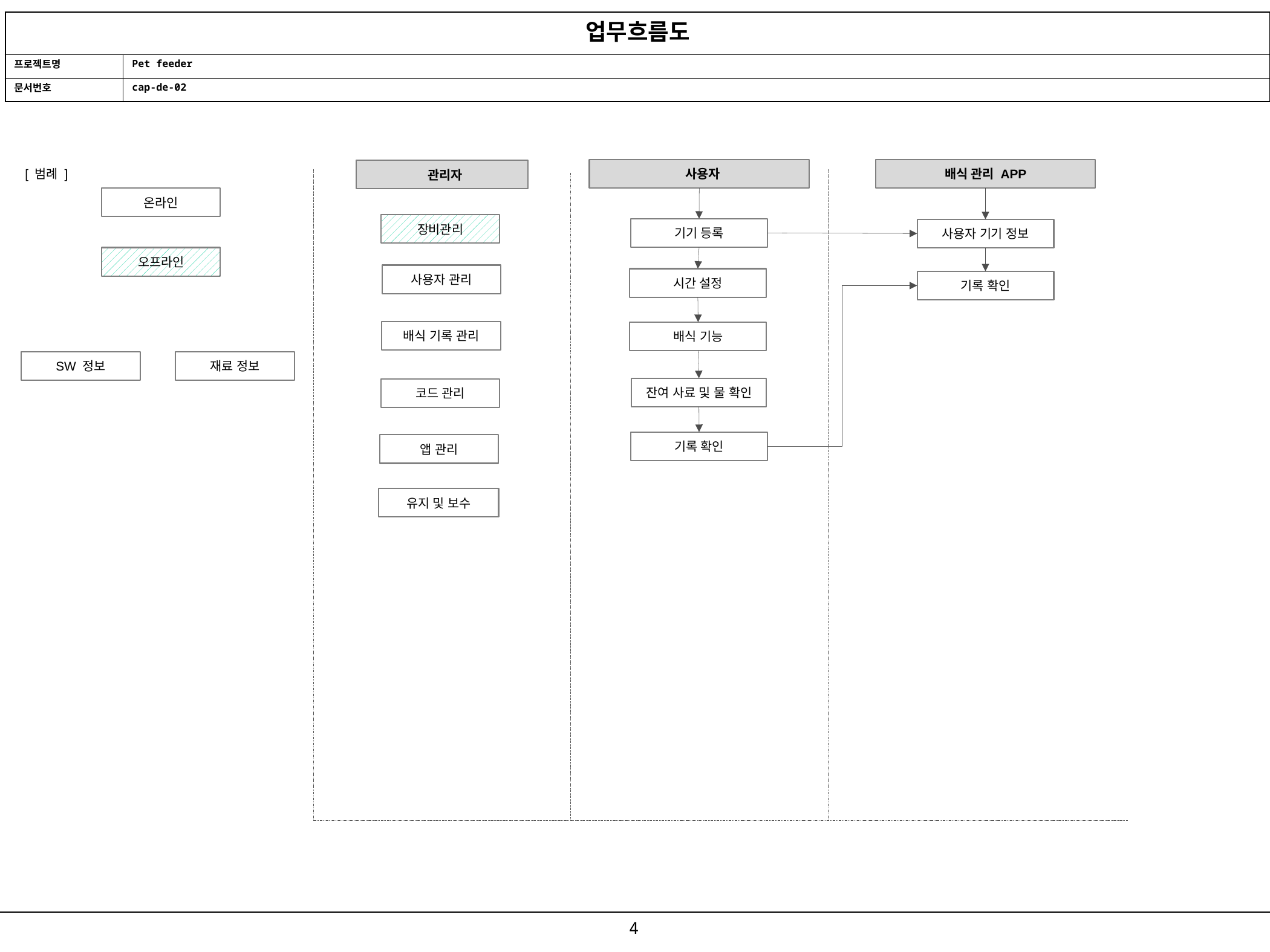

| 업무흐름도 |  |
| --- | --- |
| 프로젝트명 | Pet feeder |
| 문서번호 | cap-de-02 |

 사용자
배식 관리 APP
 관리자
[ 범례 ]
온라인
장비관리
기기 등록
사용자 기기 정보
오프라인
사용자 관리
시간 설정
기록 확인
배식 기록 관리
배식 기능
SW 정보
재료 정보
잔여 사료 및 물 확인
코드 관리
기록 확인
앱 관리
유지 및 보수